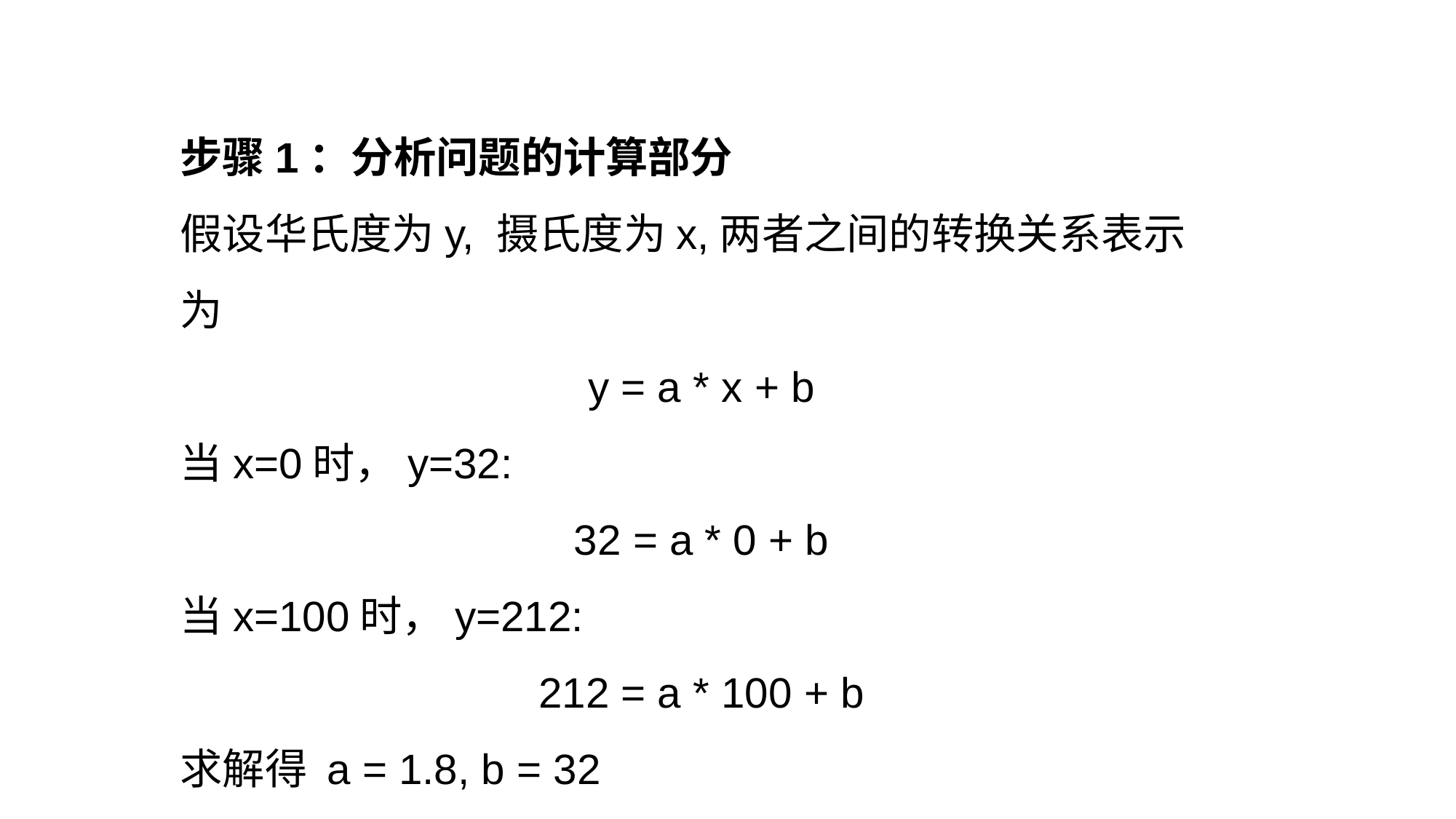

步骤1：分析问题的计算部分
假设华氏度为y, 摄氏度为x,两者之间的转换关系表示为
y = a * x + b
当x=0时，y=32:
32 = a * 0 + b
当x=100时，y=212:
212 = a * 100 + b
求解得 a = 1.8, b = 32